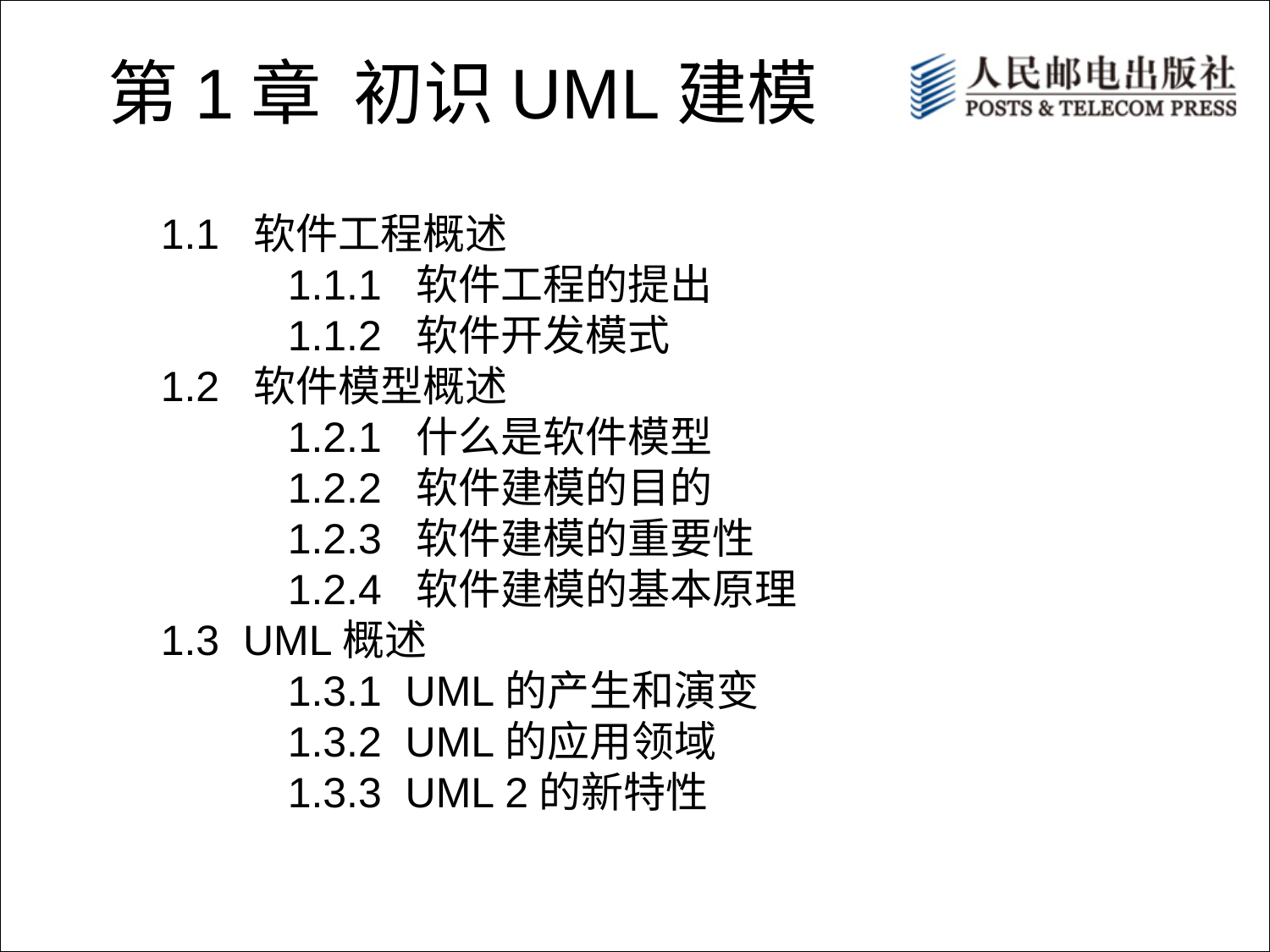

第1章  初识UML建模
1.1  软件工程概述
	1.1.1  软件工程的提出
	1.1.2  软件开发模式
1.2  软件模型概述
	1.2.1  什么是软件模型
	1.2.2  软件建模的目的
	1.2.3  软件建模的重要性
	1.2.4  软件建模的基本原理
1.3  UML概述
	1.3.1  UML的产生和演变
	1.3.2  UML的应用领域
	1.3.3  UML 2的新特性